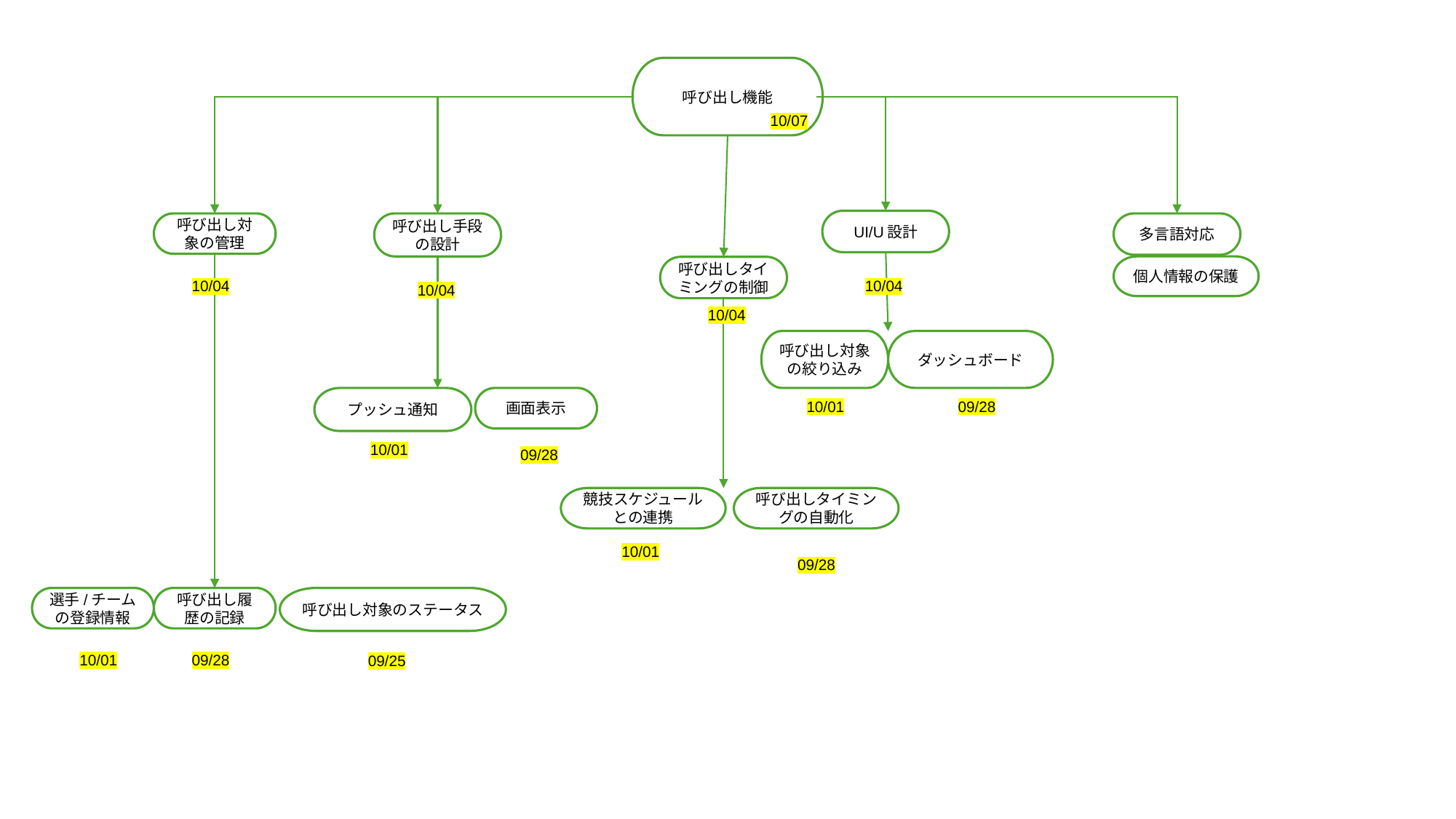

呼び出し機能
10/07
UI/U設計
呼び出し対象の管理
呼び出し手段の設計
多言語対応
個人情報の保護
呼び出しタイミングの制御
10/04
10/04
10/04
10/04
呼び出し対象の絞り込み
ダッシュボード
プッシュ通知
画面表示
09/28
10/01
10/01
09/28
競技スケジュールとの連携
呼び出しタイミングの自動化
10/01
09/28
選手/チームの登録情報
呼び出し履歴の記録
呼び出し対象のステータス
10/01
09/28
09/25